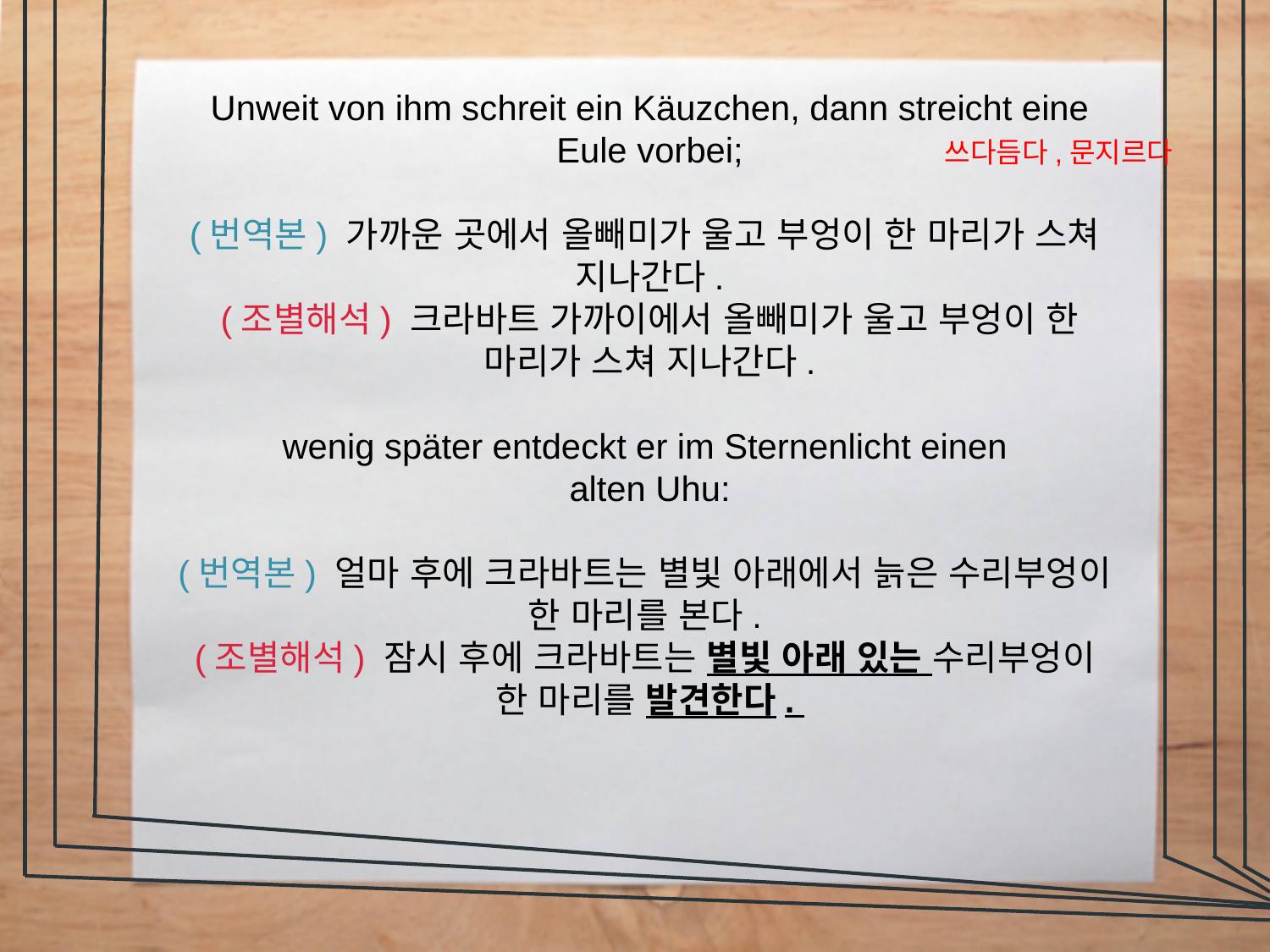

Unweit von ihm schreit ein Käuzchen, dann streicht eine Eule vorbei;

(번역본) 가까운 곳에서 올빼미가 울고 부엉이 한 마리가 스쳐
지나간다.
(조별해석) 크라바트 가까이에서 올빼미가 울고 부엉이 한 마리가 스쳐 지나간다.

wenig später entdeckt er im Sternenlicht einen
alten Uhu:

(번역본) 얼마 후에 크라바트는 별빛 아래에서 늙은 수리부엉이
한 마리를 본다.
(조별해석) 잠시 후에 크라바트는 별빛 아래 있는 수리부엉이
한 마리를 발견한다.

쓰다듬다,문지르다